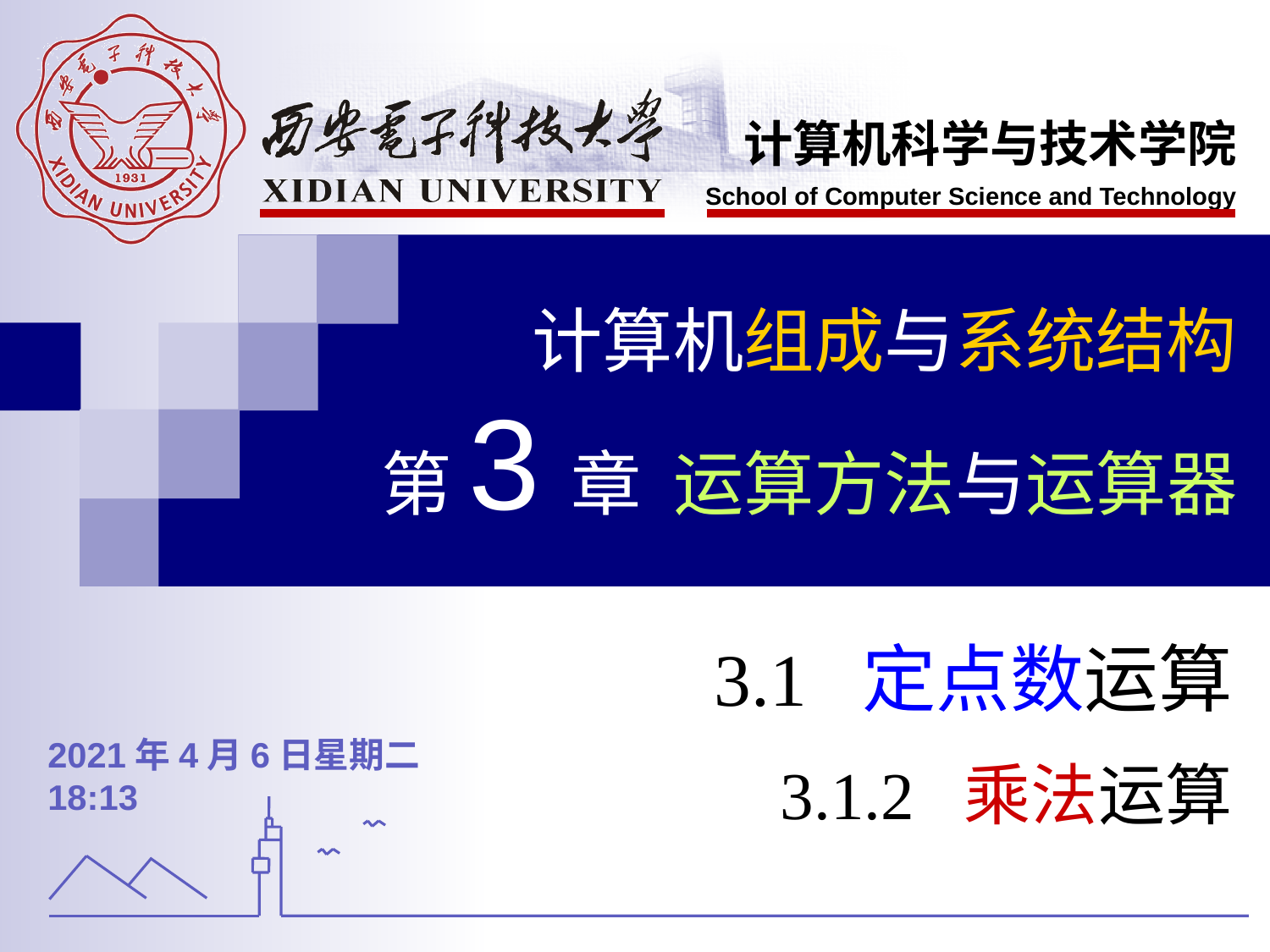

计算机组成与系统结构
第3章  运算方法与运算器
3.1  定点数运算
3.1.2  乘法运算